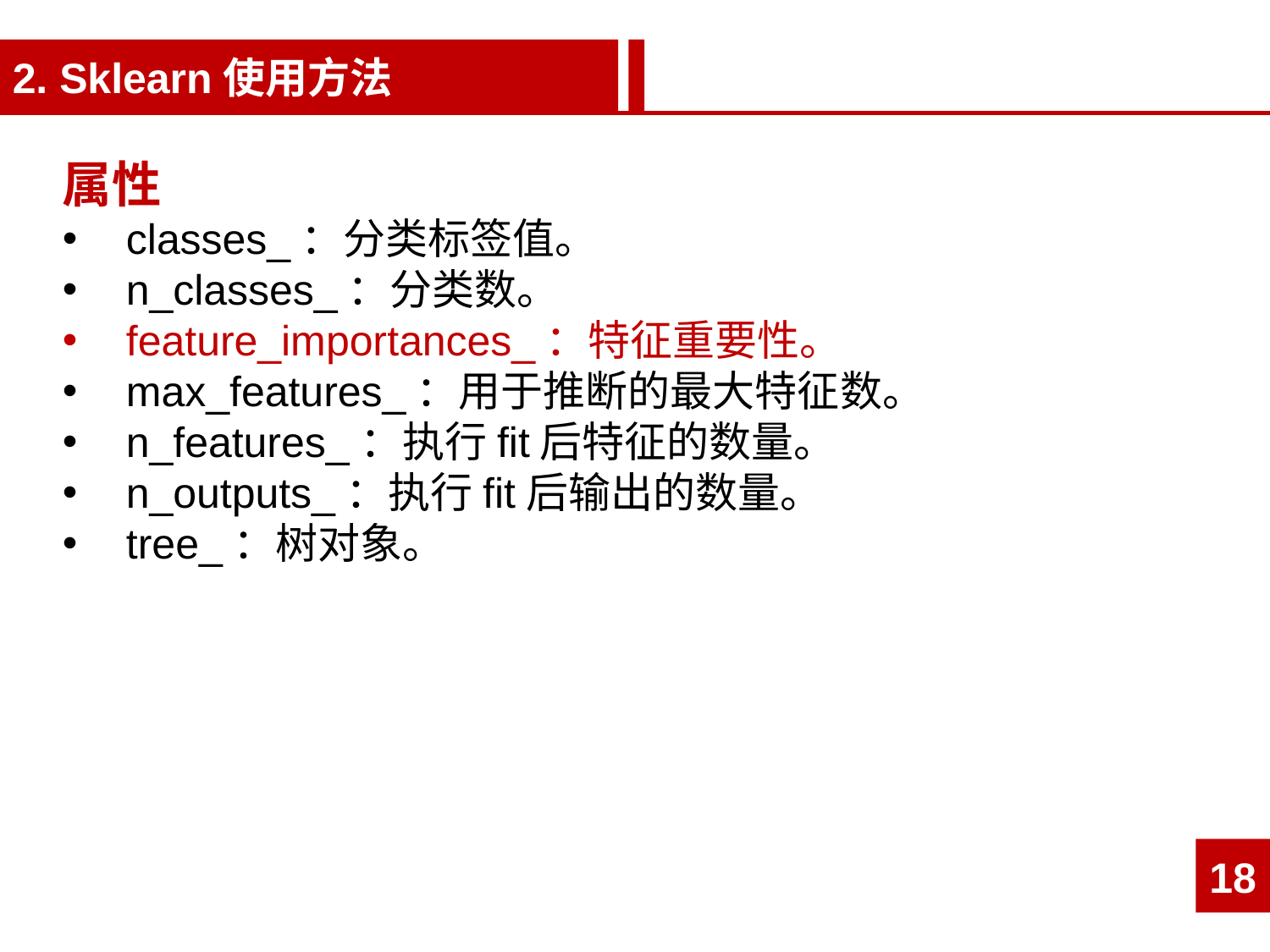

2. Sklearn使用方法

属性
classes_：分类标签值。
n_classes_：分类数。
feature_importances_：特征重要性。
max_features_：用于推断的最大特征数。
n_features_：执行fit后特征的数量。
n_outputs_：执行fit后输出的数量。
tree_：树对象。
18